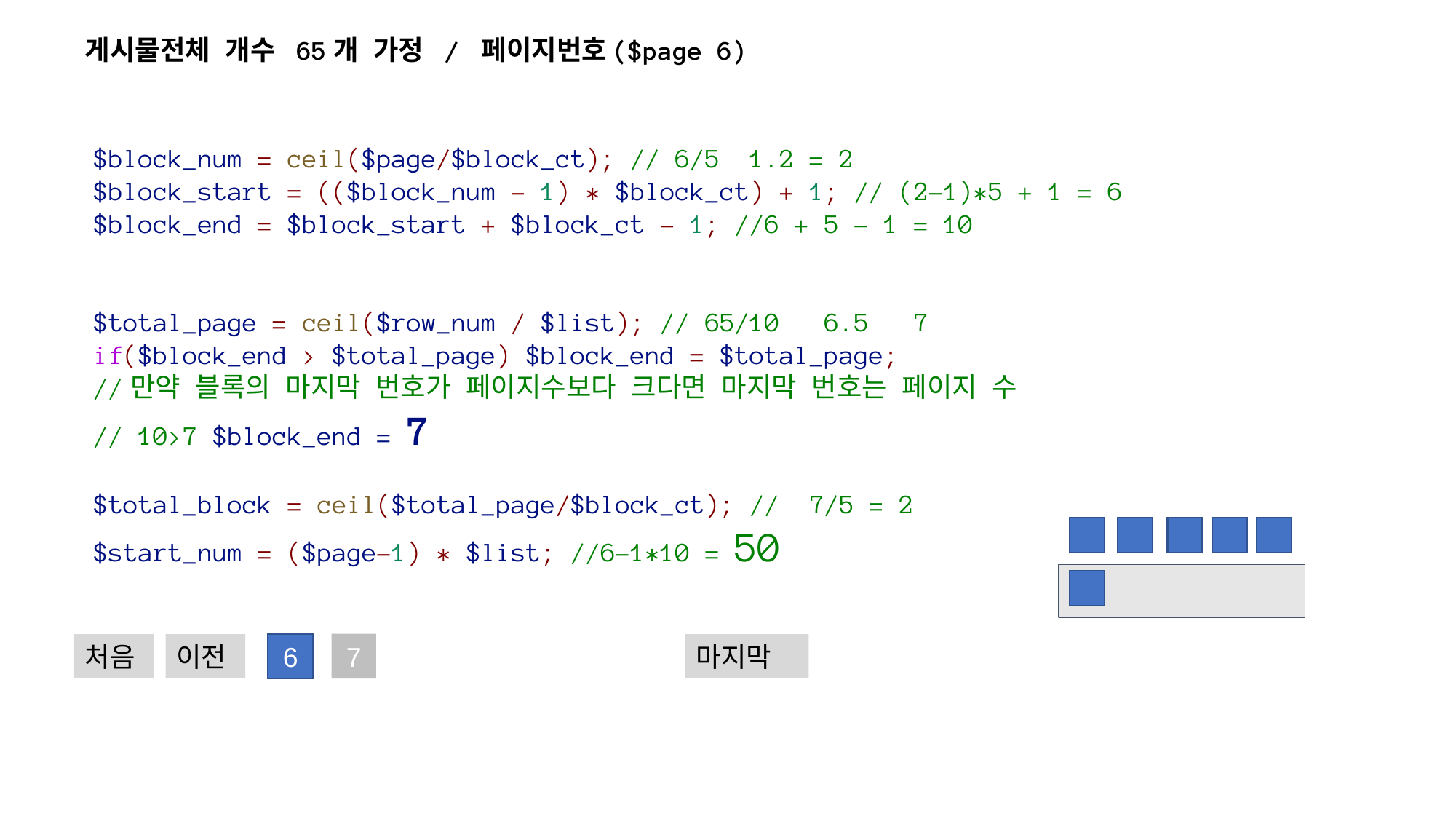

게시물전체 개수 65개 가정 / 페이지번호($page 6)
$block_num = ceil($page/$block_ct); // 6/5  1.2 = 2
$block_start = (($block_num - 1) * $block_ct) + 1; // (2-1)*5 + 1 = 6
$block_end = $block_start + $block_ct - 1; //6 + 5 – 1 = 10

$total_page = ceil($row_num / $list); // 65/10   6.5   7
if($block_end > $total_page) $block_end = $total_page;
//만약 블록의 마지막 번호가 페이지수보다 크다면 마지막 번호는 페이지 수
// 10>7 $block_end = 7

$total_block = ceil($total_page/$block_ct); //  7/5 = 2
$start_num = ($page-1) * $list; //6-1*10 = 50

6
7
처음
이전
마지막